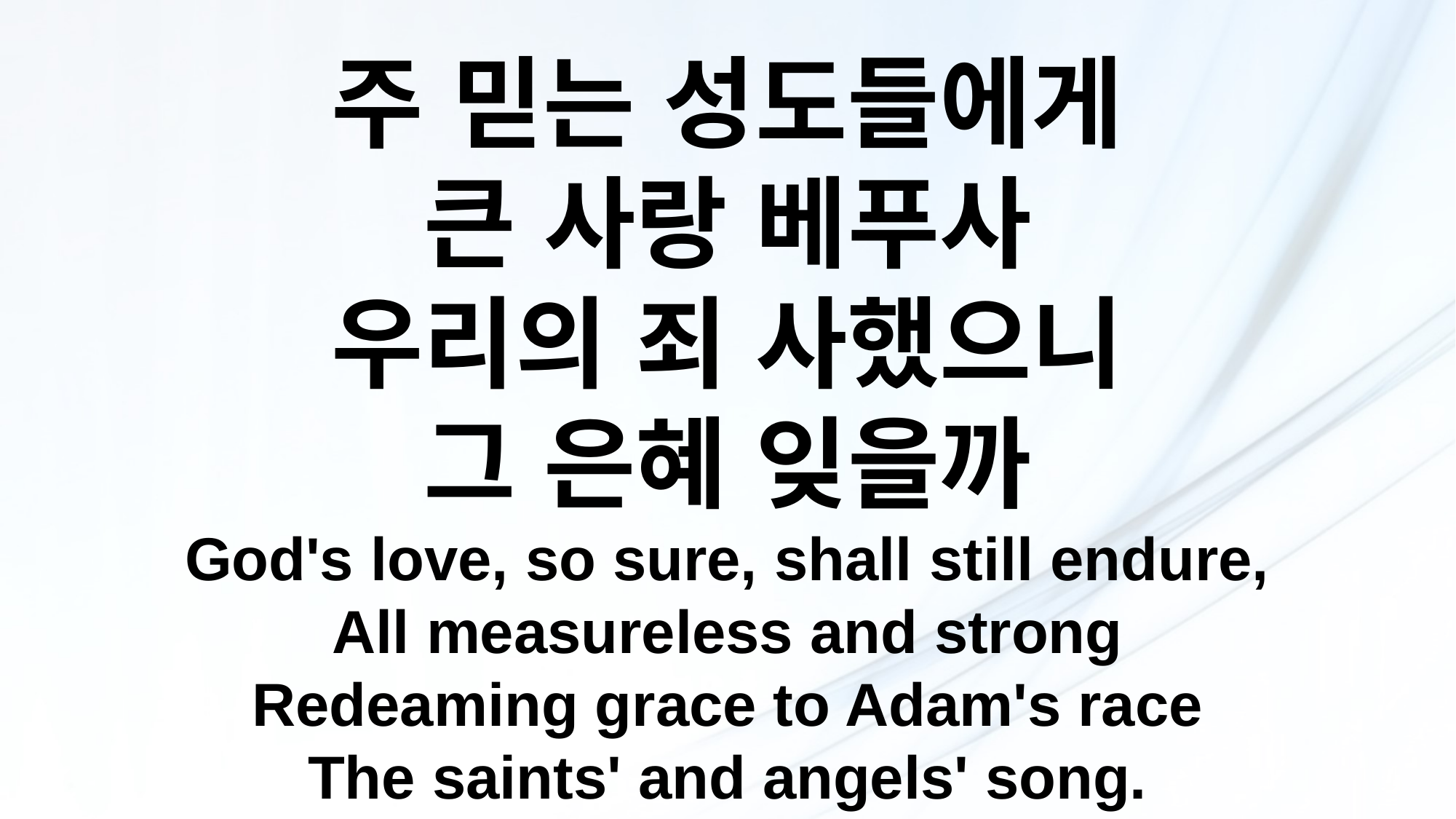

주 믿는 성도들에게
큰 사랑 베푸사
우리의 죄 사했으니
그 은혜 잊을까
God's love, so sure, shall still endure,
All measureless and strong
Redeaming grace to Adam's race
The saints' and angels' song.